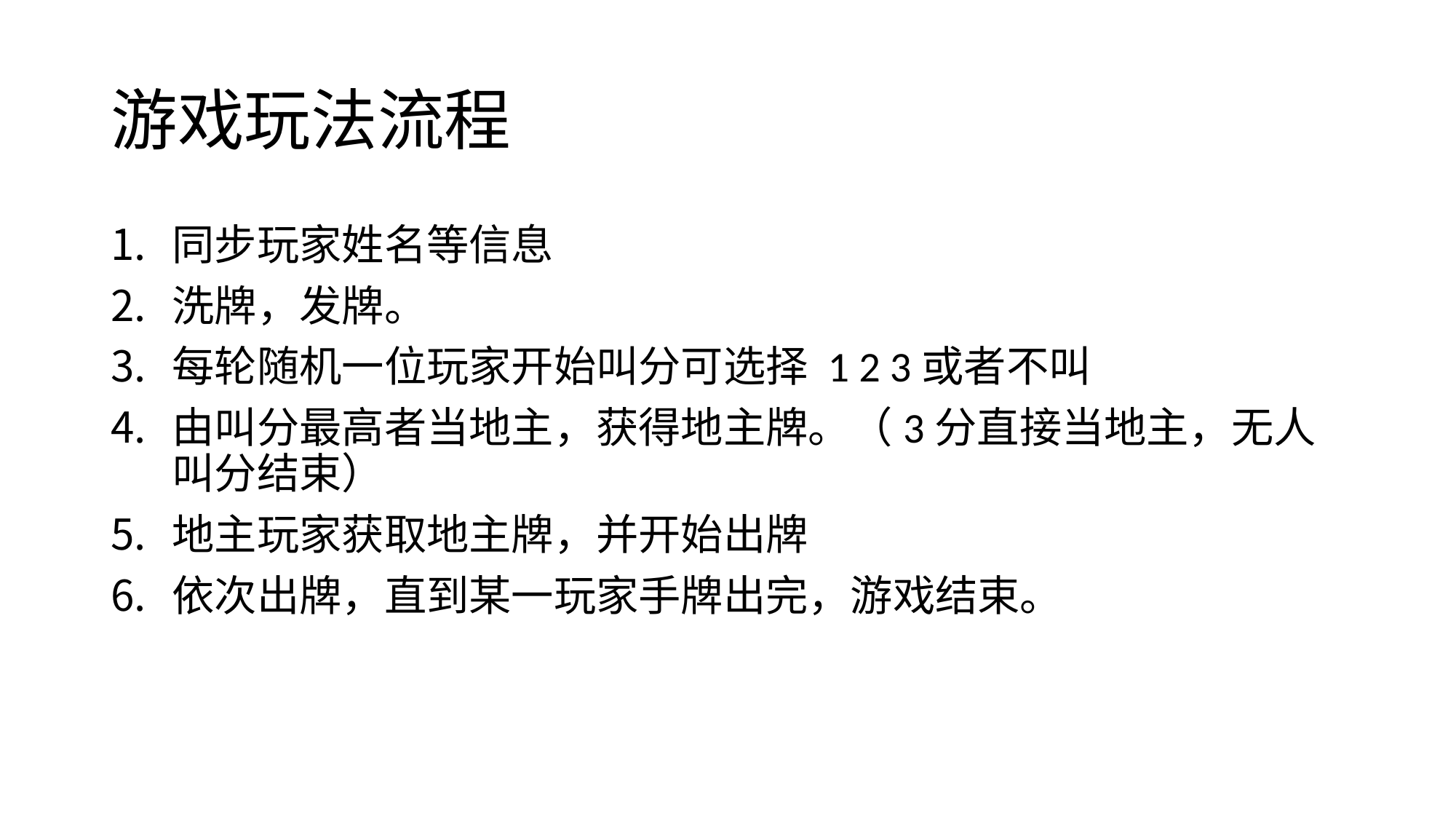

# 游戏玩法流程
同步玩家姓名等信息
洗牌，发牌。
每轮随机一位玩家开始叫分可选择 1 2 3或者不叫
由叫分最高者当地主，获得地主牌。（3分直接当地主，无人叫分结束）
地主玩家获取地主牌，并开始出牌
依次出牌，直到某一玩家手牌出完，游戏结束。